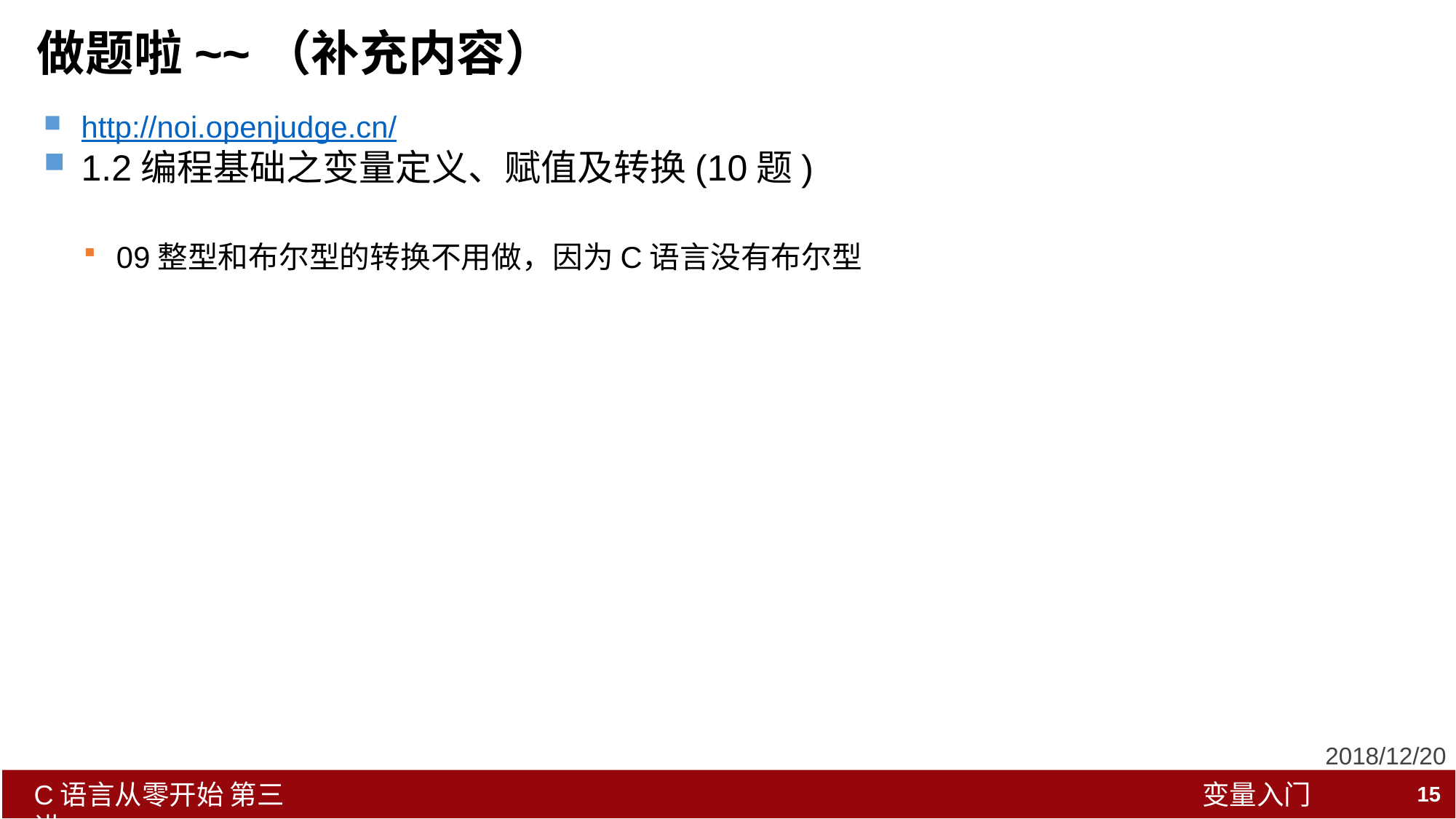

# 做题啦~~（补充内容）
http://noi.openjudge.cn/
1.2编程基础之变量定义、赋值及转换(10题)

09整型和布尔型的转换不用做，因为C语言没有布尔型
2018/12/20
15